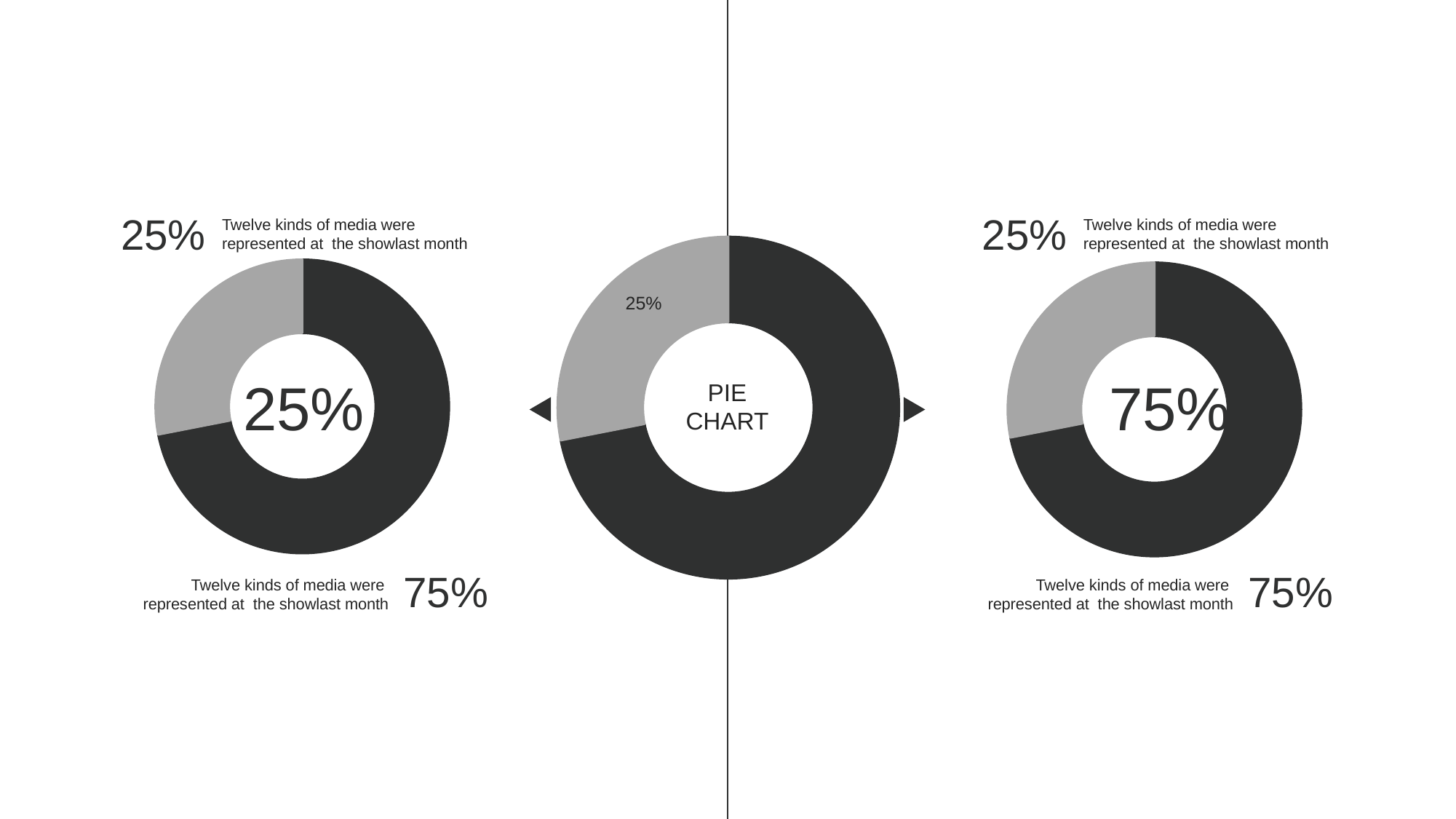

25%
Twelve kinds of media were
represented at  the showlast month
25%
Twelve kinds of media were
represented at  the showlast month

### Chart

| Category | 판매 |
|---|---|
| 1분기 | 8.2 |
| 2분기 | 3.2 |

### Chart

| Category | 판매 |
|---|---|
| 1분기 | 8.2 |
| 2분기 | 3.2 |

### Chart

| Category | 판매 |
|---|---|
| 1분기 | 8.2 |
| 2분기 | 3.2 |
25%
25%
75%
PIE
CHART

75%
75%
Twelve kinds of media were
represented at  the showlast month
75%
Twelve kinds of media were
represented at  the showlast month